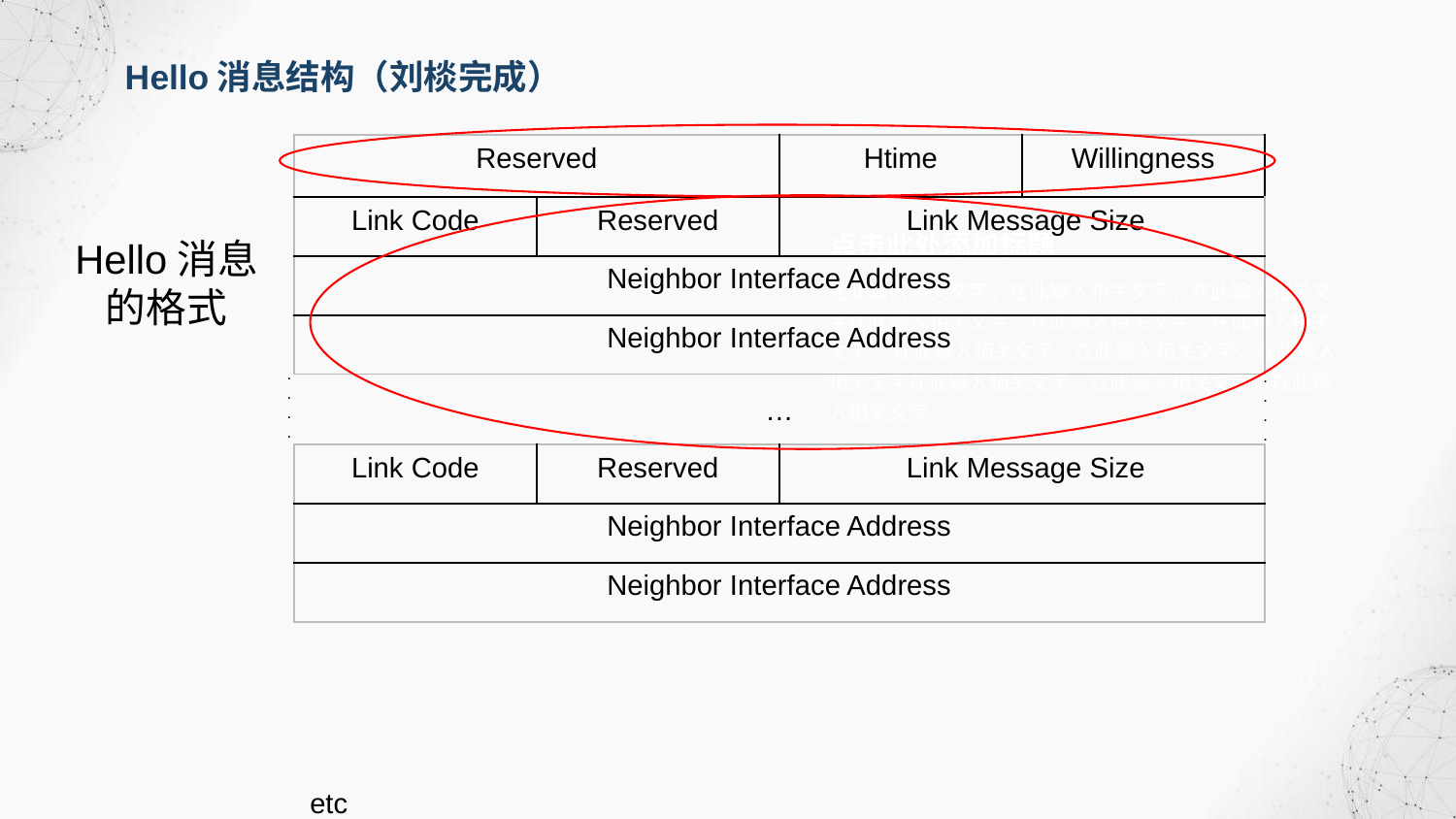

Hello消息结构（刘棪完成）

| Reserved |  | Htime | Willingness |
| --- | --- | --- | --- |
| Link Code | Reserved | Link Message Size |  |
| Neighbor Interface Address |  |  |  |
| Neighbor Interface Address |  |  |  |

点击此处添加标题
Hello消息的格式
在此输入相关文字，在此输入相关文字，在此输入相关文字在此输入相关文字，在此输入相关文字，在此输入相关文字， 在此输入相关文字，在此输入相关文字，在此输入相关文字在此输入相关文字，在此输入相关文字，在此输入相关文字，
.
.
.
.
.
.
.
.
…
| Link Code | Reserved | Link Message Size |
| --- | --- | --- |
| Neighbor Interface Address |  |  |
| Neighbor Interface Address |  |  |
etc